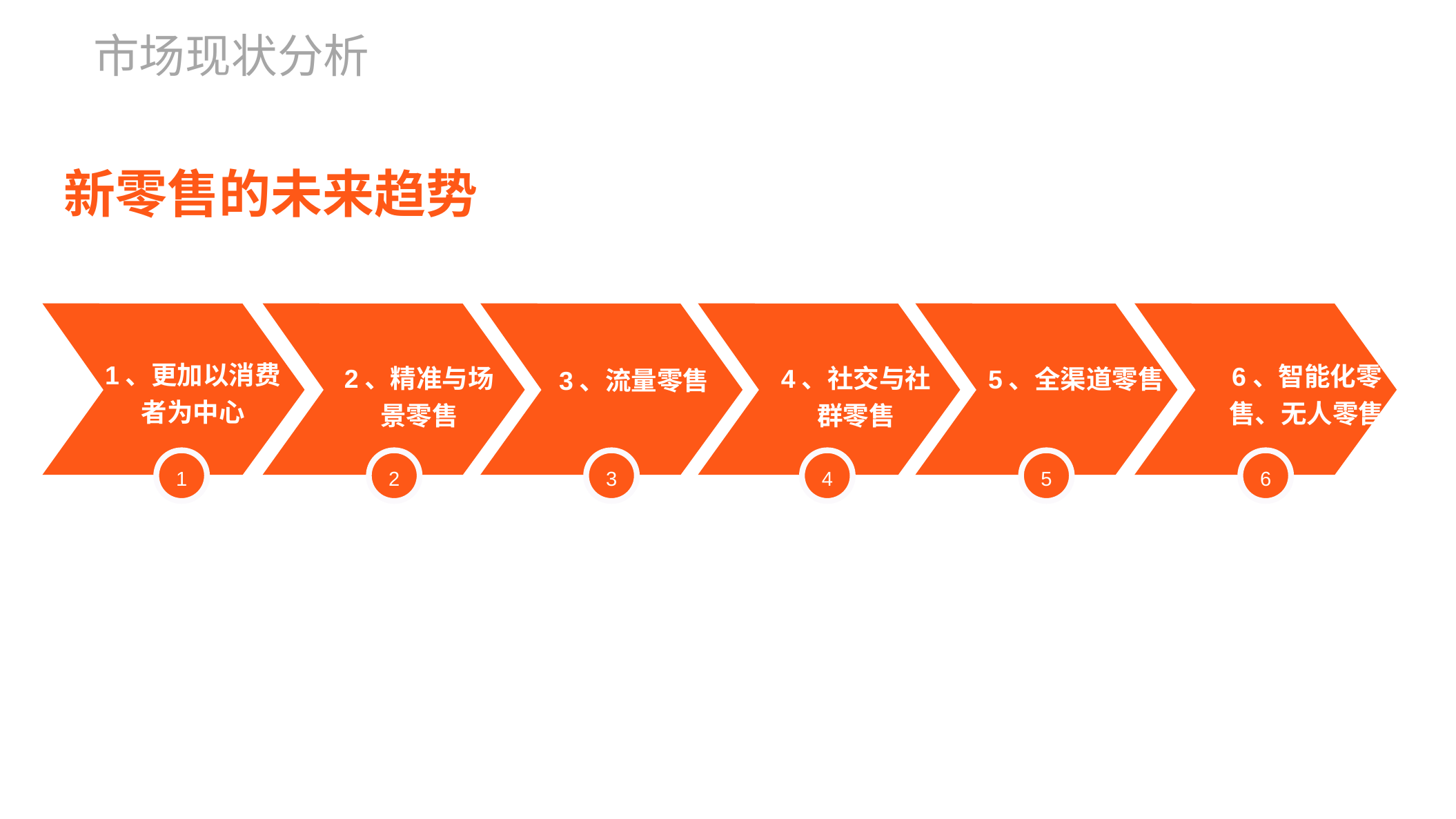

市场现状分析
新零售的未来趋势

1、更加以消费
者为中心

2、精准与场景零售

3、流量零售

4、社交与社群零售

5、全渠道零售

6、智能化零售、无人零售

1

2

3

4

5

6